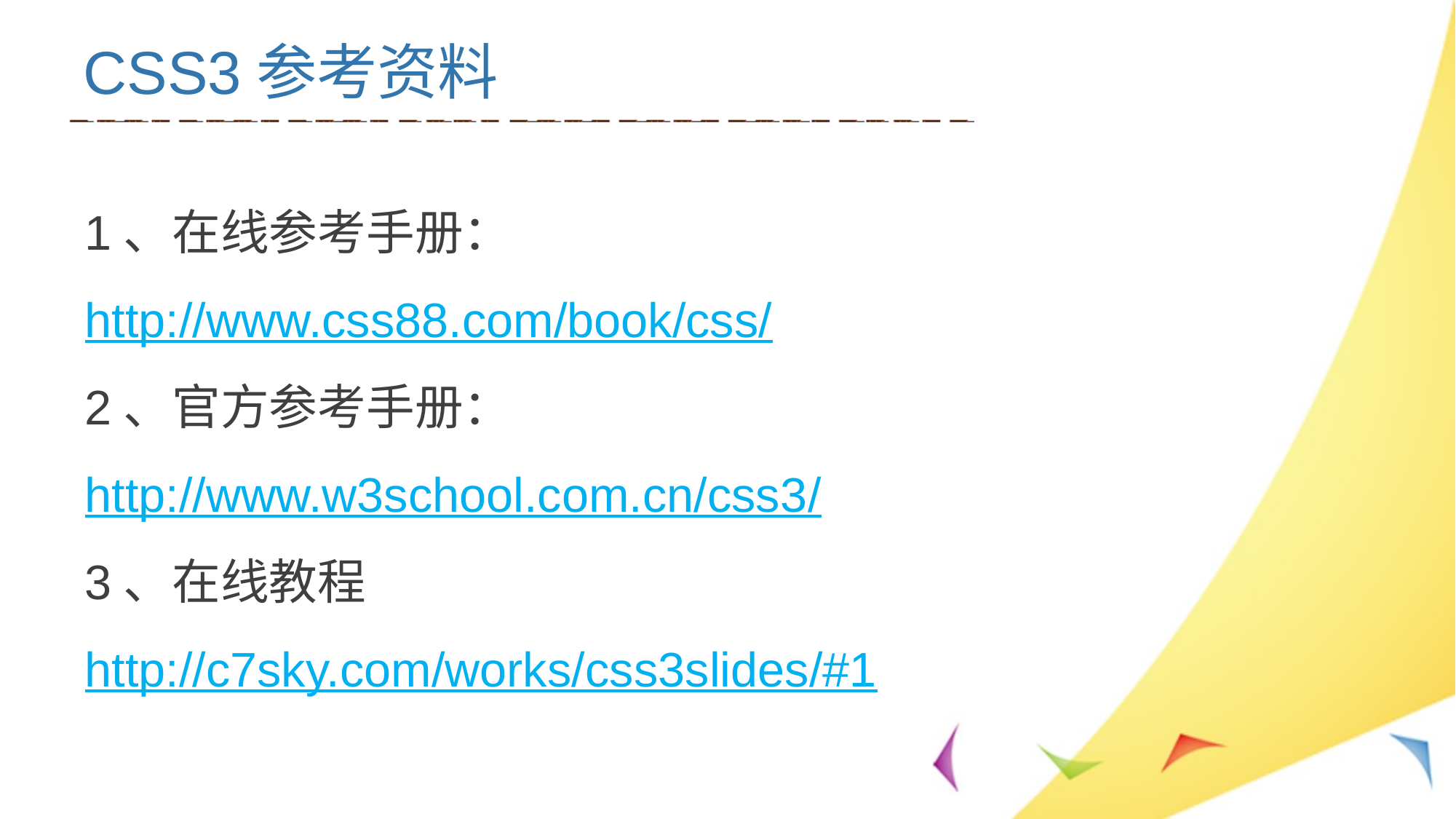

# CSS3参考资料
1、在线参考手册：
http://www.css88.com/book/css/
2、官方参考手册：
http://www.w3school.com.cn/css3/
3、在线教程
http://c7sky.com/works/css3slides/#1